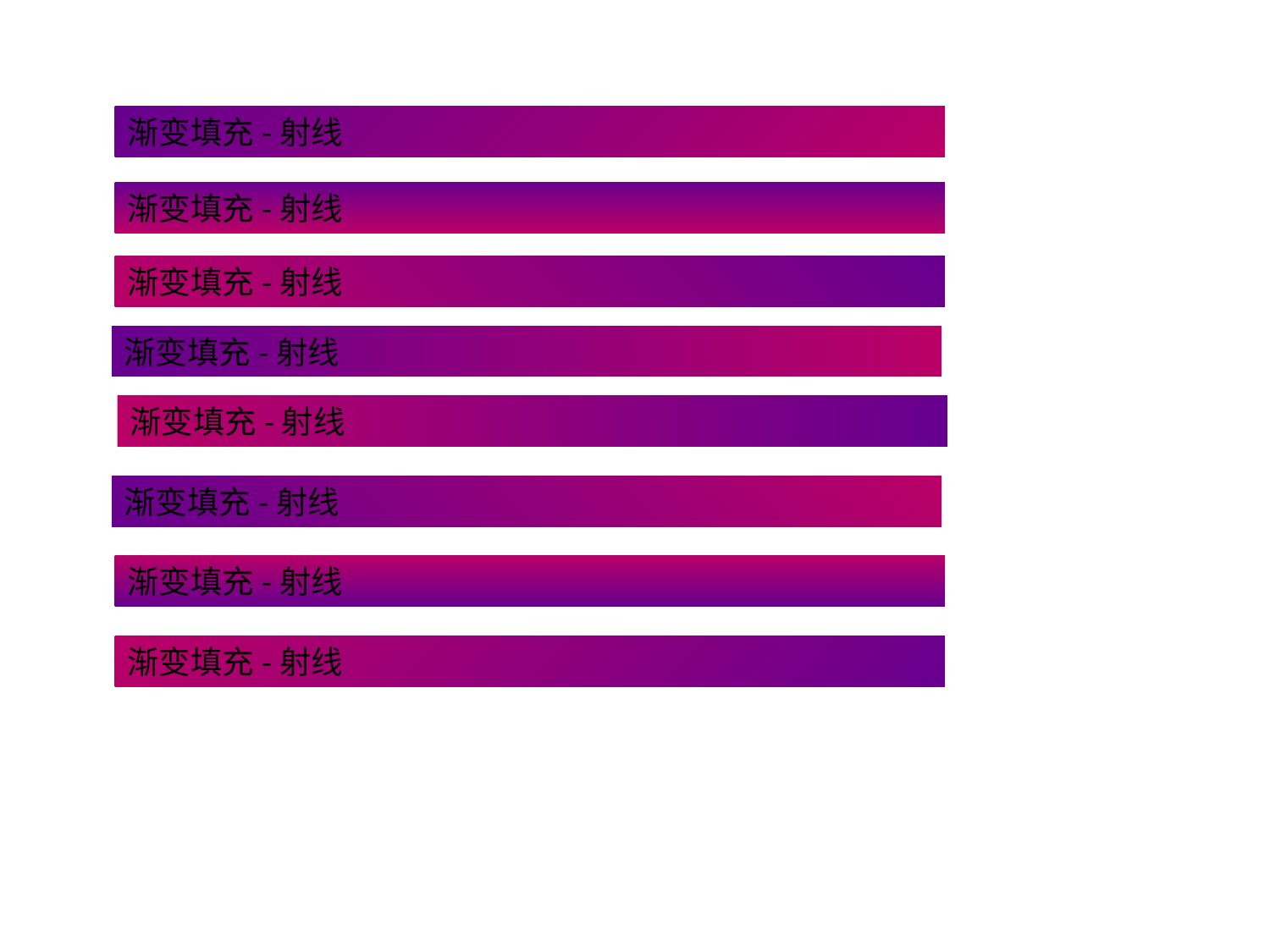

渐变填充-射线
渐变填充-射线
渐变填充-射线
渐变填充-射线
渐变填充-射线
渐变填充-射线
渐变填充-射线
渐变填充-射线